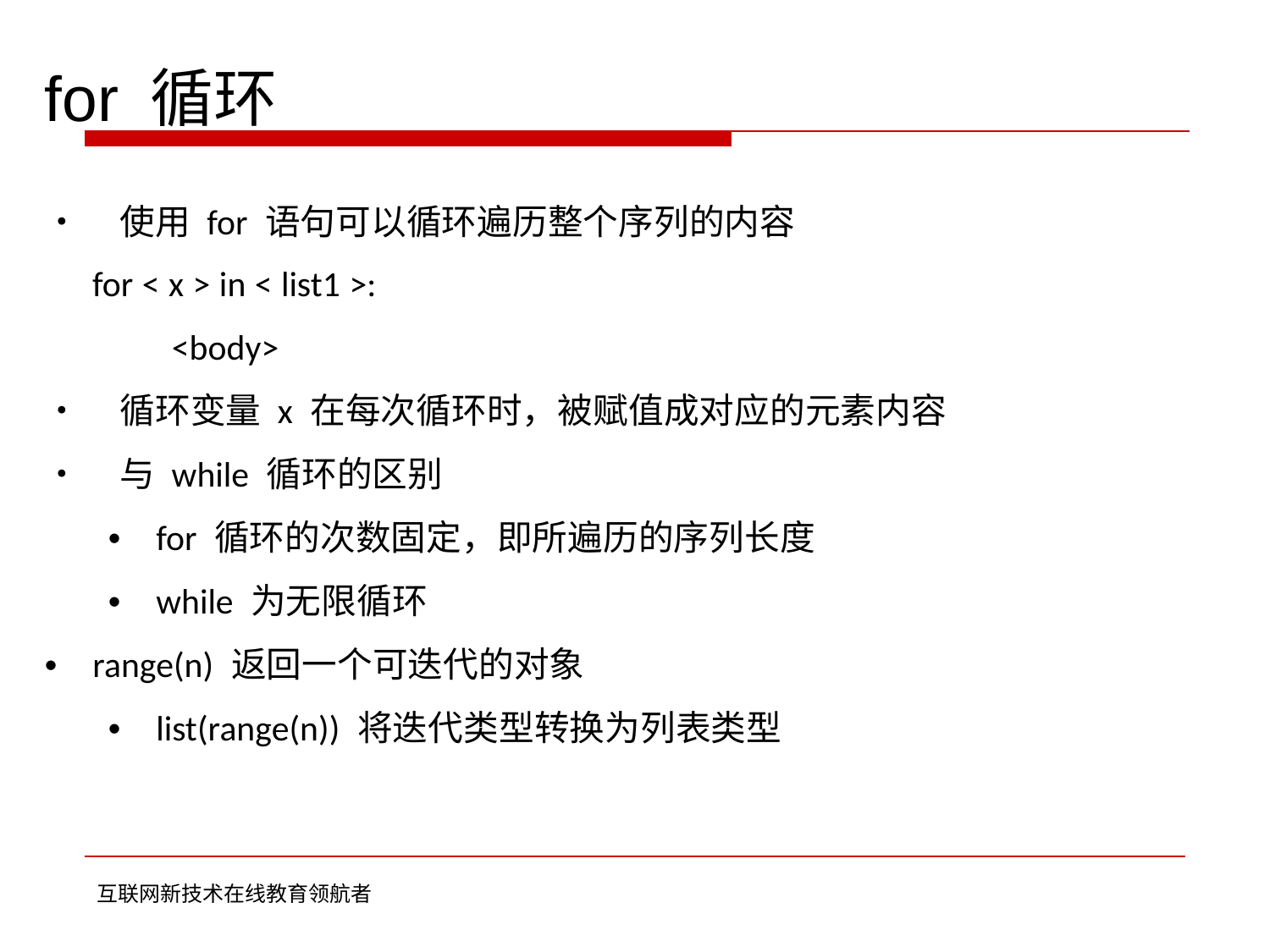

for 循环

•    使用 for 语句可以循环遍历整个序列的内容

	for < x > in < list1 >:

			<body>
•    循环变量 x 在每次循环时，被赋值成对应的元素内容
•    与 while 循环的区别
		•    for 循环的次数固定，即所遍历的序列长度
		•    while 为无限循环
•    range(n) 返回一个可迭代的对象
		•    list(range(n)) 将迭代类型转换为列表类型

互联网新技术在线教育领航者